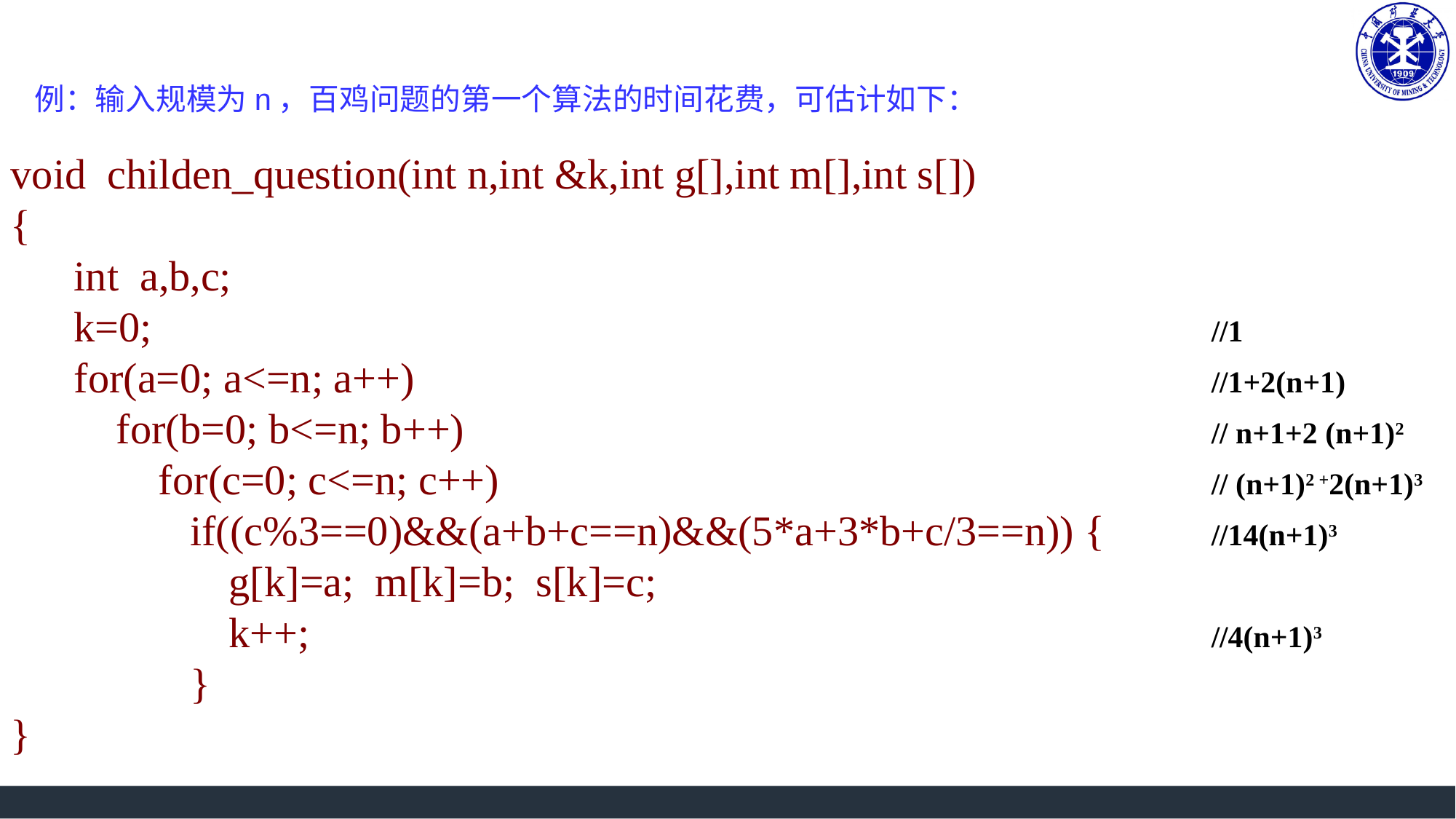

例：输入规模为n，百鸡问题的第一个算法的时间花费，可估计如下：
void  childen_question(int n,int &k,int g[],int m[],int s[])
{
      int  a,b,c;
      k=0;                                  			                          		//1
      for(a=0; a<=n; a++)          							//1+2(n+1)
          for(b=0; b<=n; b++)      							// n+1+2 (n+1)2
              for(c=0; c<=n; c++) 			  				// (n+1)2 +2(n+1)3
                 if((c%3==0)&&(a+b+c==n)&&(5*a+3*b+c/3==n)) {     	//14(n+1)3
		g[k]=a;  m[k]=b;  s[k]=c;
		k++;               							//4(n+1)3
                 }
}